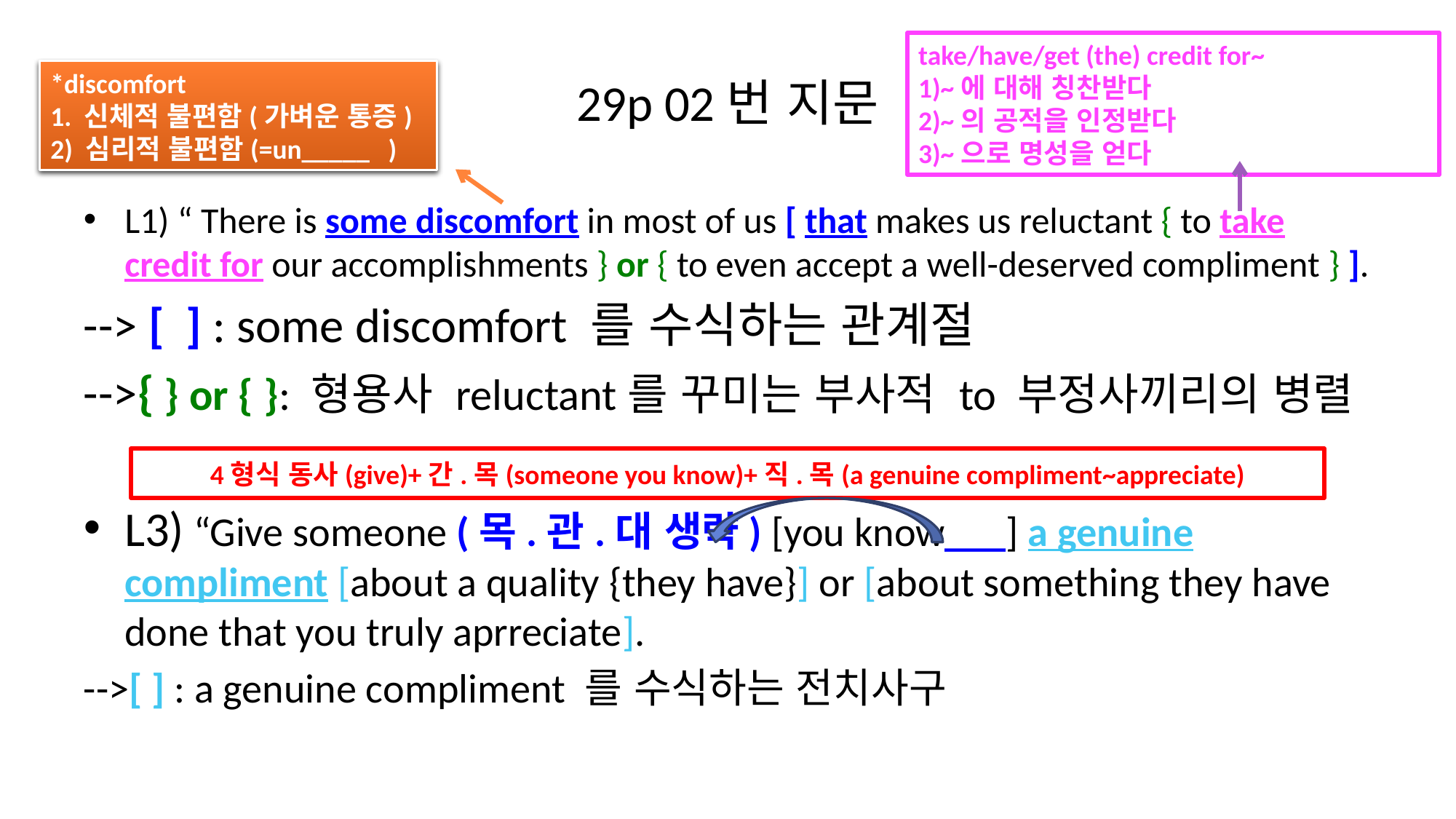

# 29p 02번 지문
take/have/get (the) credit for~
1)~에 대해 칭찬받다
2)~의 공적을 인정받다
3)~으로 명성을 얻다
*discomfort
1. 신체적 불편함(가벼운 통증)
2) 심리적 불편함(=un_____   )
L1) “ There is some discomfort in most of us [ that makes us reluctant { to take credit for our accomplishments } or { to even accept a well-deserved compliment } ].
--> [  ] : some discomfort 를 수식하는 관계절
-->{ } or { }: 형용사 reluctant를 꾸미는 부사적 to 부정사끼리의 병렬

L3) “Give someone (목.관.대 생략) [you know___] a genuine compliment [about a quality {they have}] or [about something they have done that you truly aprreciate].
-->[ ] : a genuine compliment 를 수식하는 전치사구
4형식 동사(give)+간.목(someone you know)+직.목(a genuine compliment~appreciate)